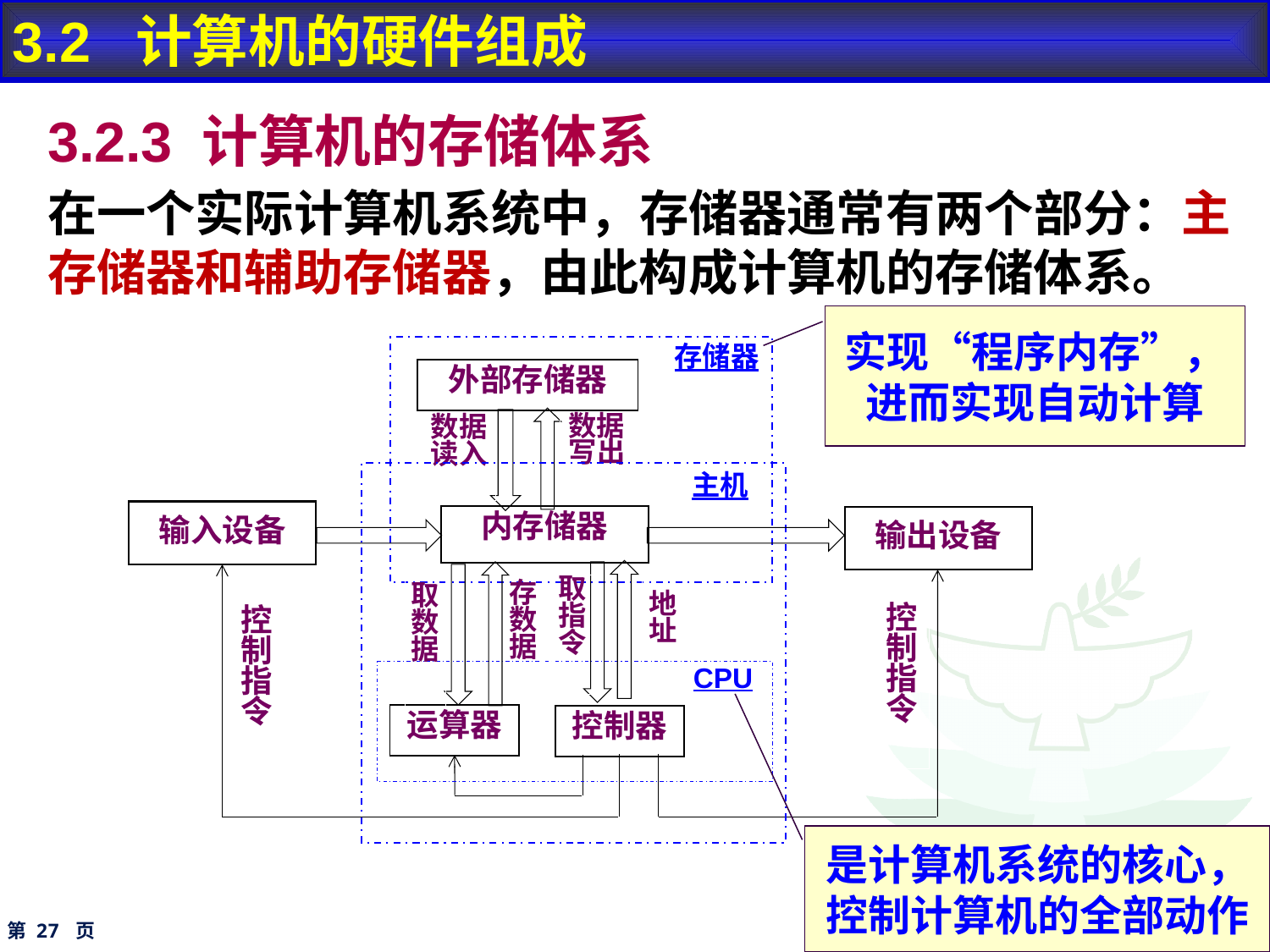

3.2  计算机的硬件组成

3.2.3 计算机的存储体系
在一个实际计算机系统中，存储器通常有两个部分：主存储器和辅助存储器，由此构成计算机的存储体系。
实现“程序内存”，进而实现自动计算

外部存储器

数据写出

数据读入

存储器

输入设备
内存储器
输出设备

取指令

取数据

地址

存数据

CPU
运算器
控制器

控制指令

控制指令

主机
是计算机系统的核心，控制计算机的全部动作